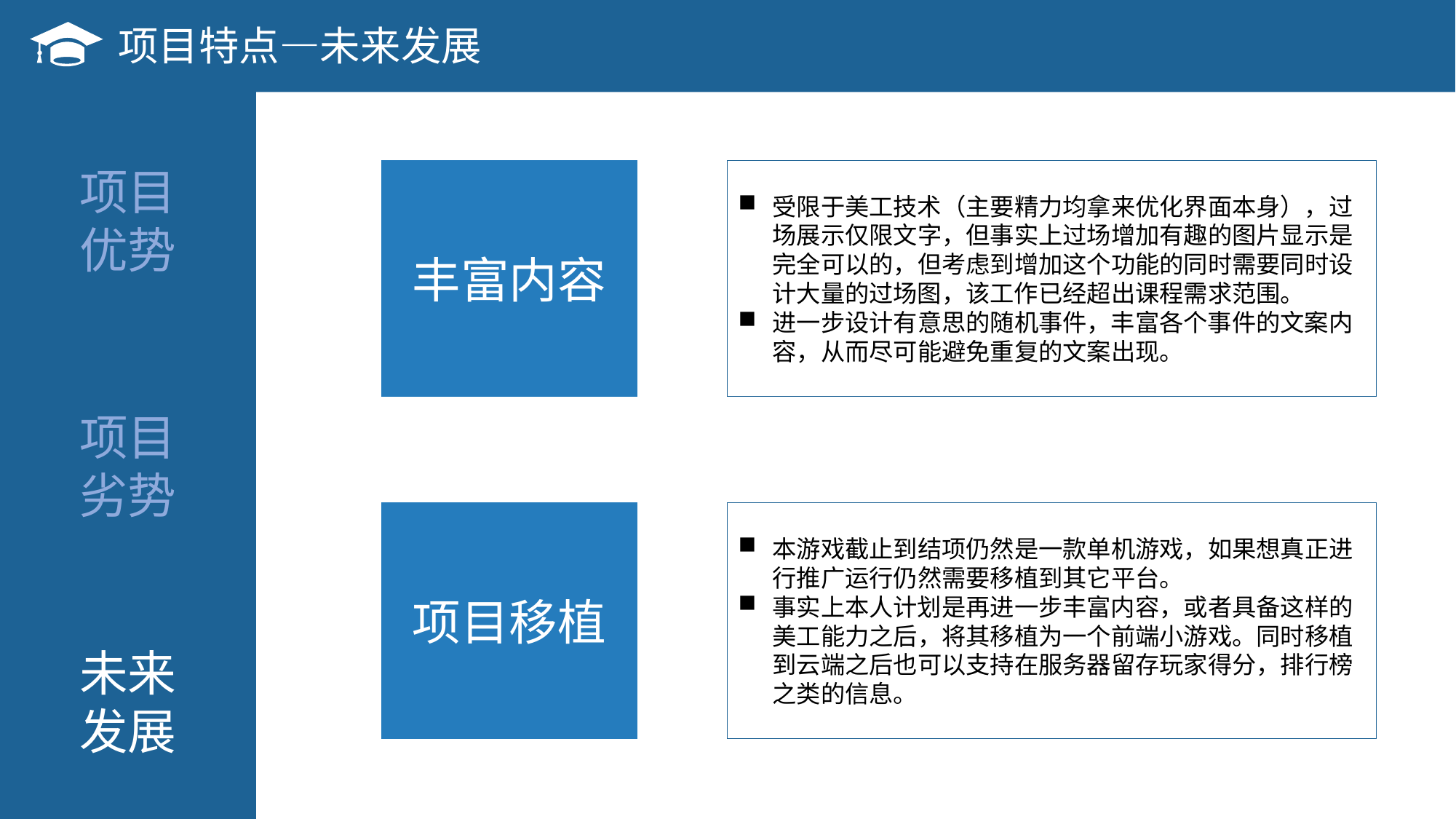

项目特点—未来发展

项目
优势
丰富内容
受限于美工技术（主要精力均拿来优化界面本身），过场展示仅限文字，但事实上过场增加有趣的图片显示是完全可以的，但考虑到增加这个功能的同时需要同时设计大量的过场图，该工作已经超出课程需求范围。
进一步设计有意思的随机事件，丰富各个事件的文案内容，从而尽可能避免重复的文案出现。
项目
劣势
项目移植
本游戏截止到结项仍然是一款单机游戏，如果想真正进行推广运行仍然需要移植到其它平台。
事实上本人计划是再进一步丰富内容，或者具备这样的美工能力之后，将其移植为一个前端小游戏。同时移植到云端之后也可以支持在服务器留存玩家得分，排行榜之类的信息。
未来
发展